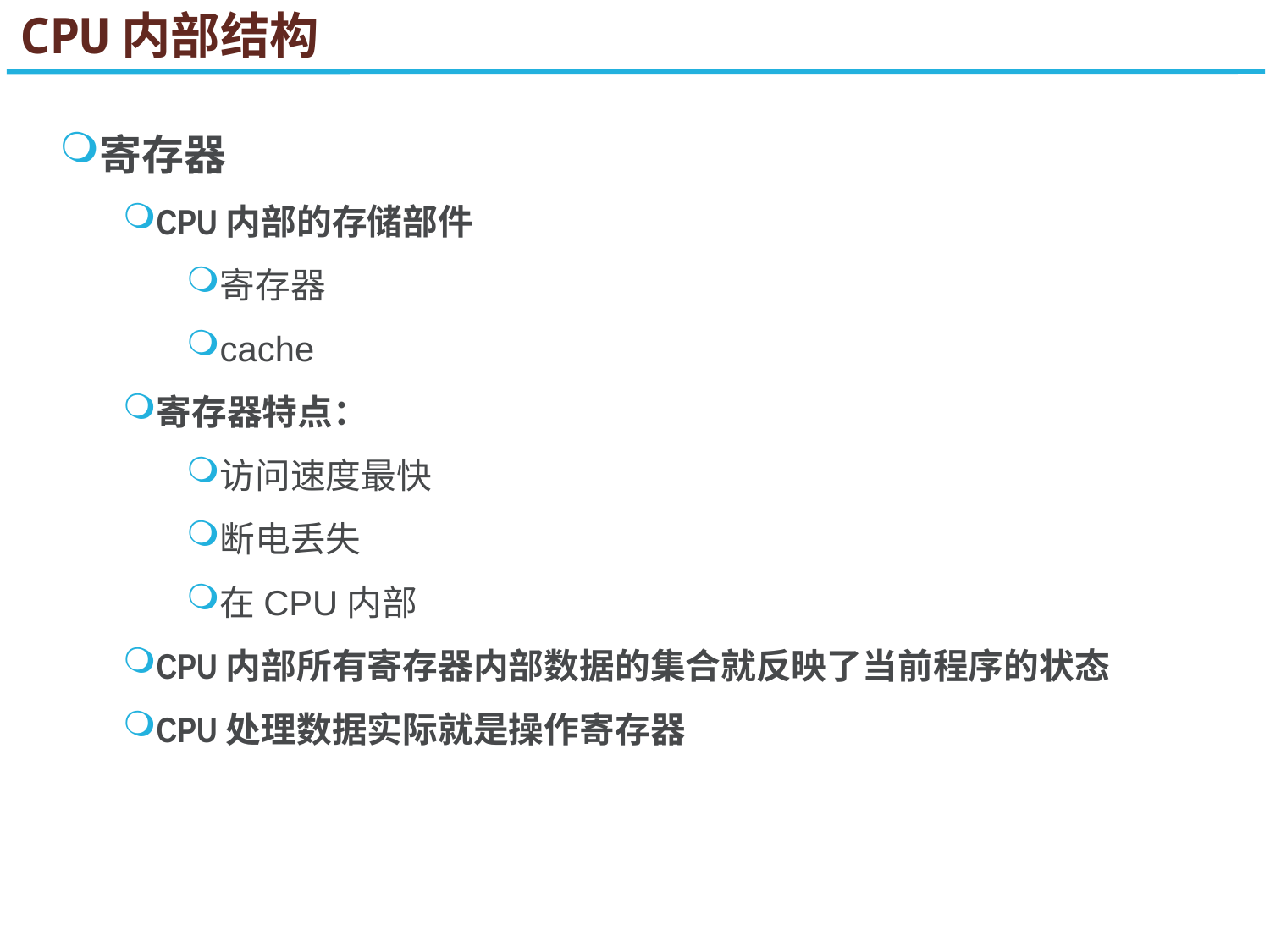

CPU内部结构
寄存器
CPU内部的存储部件
寄存器
cache
寄存器特点：
访问速度最快
断电丢失
在CPU内部
CPU内部所有寄存器内部数据的集合就反映了当前程序的状态
CPU处理数据实际就是操作寄存器